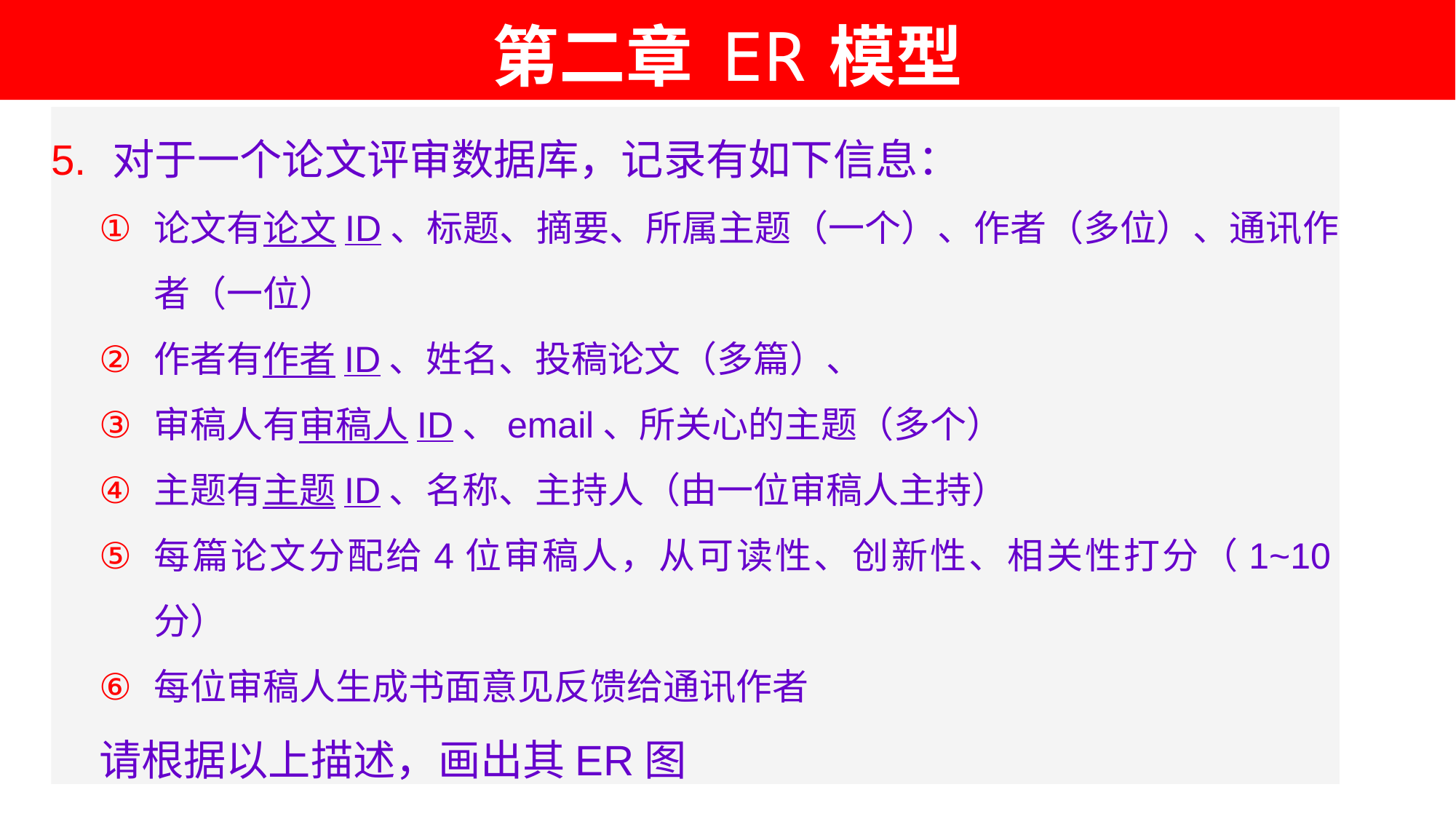

# 第二章 ER模型
对于一个论文评审数据库，记录有如下信息：
论文有论文ID、标题、摘要、所属主题（一个）、作者（多位）、通讯作者（一位）
作者有作者ID、姓名、投稿论文（多篇）、
审稿人有审稿人ID、email、所关心的主题（多个）
主题有主题ID、名称、主持人（由一位审稿人主持）
每篇论文分配给4位审稿人，从可读性、创新性、相关性打分（1~10分）
每位审稿人生成书面意见反馈给通讯作者
请根据以上描述，画出其ER图